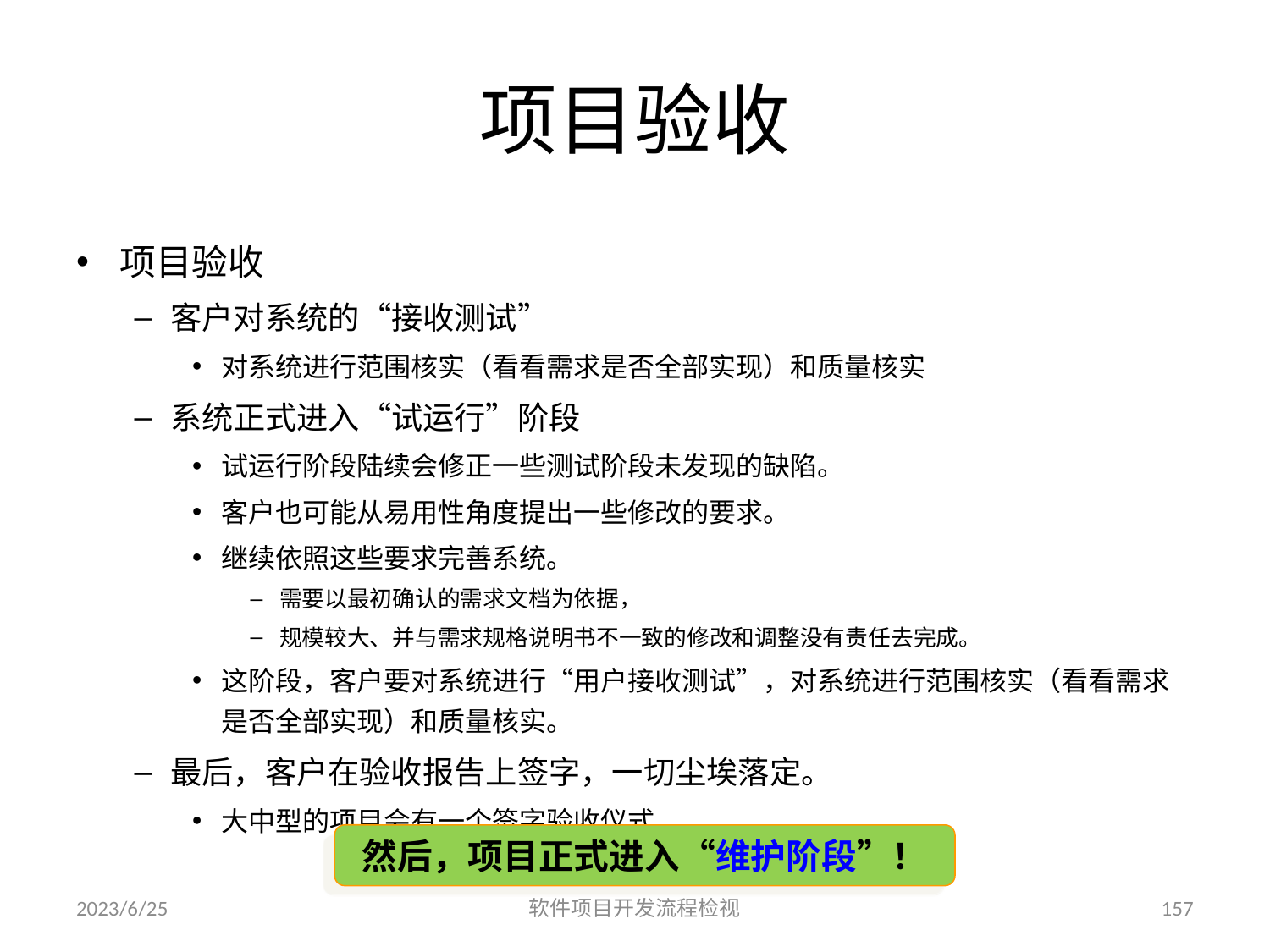

# 项目验收
项目验收
客户对系统的“接收测试”
对系统进行范围核实（看看需求是否全部实现）和质量核实
系统正式进入“试运行”阶段
试运行阶段陆续会修正一些测试阶段未发现的缺陷。
客户也可能从易用性角度提出一些修改的要求。
继续依照这些要求完善系统。
需要以最初确认的需求文档为依据，
规模较大、并与需求规格说明书不一致的修改和调整没有责任去完成。
这阶段，客户要对系统进行“用户接收测试”，对系统进行范围核实（看看需求是否全部实现）和质量核实。
最后，客户在验收报告上签字，一切尘埃落定。
大中型的项目会有一个签字验收仪式
然后，项目正式进入“维护阶段”！
2023/6/25
软件项目开发流程检视
157